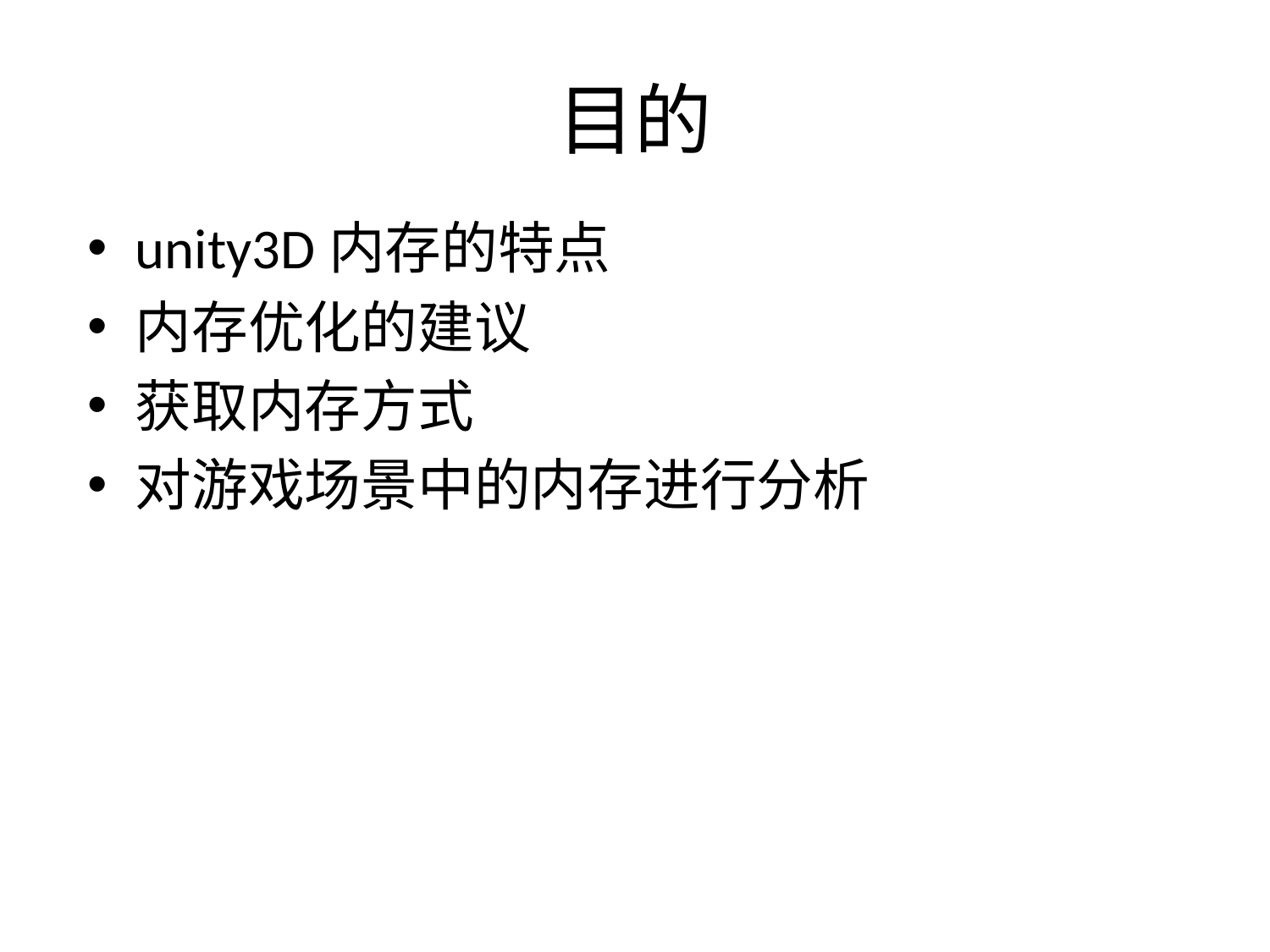

# 目的
unity3D内存的特点
内存优化的建议
获取内存方式
对游戏场景中的内存进行分析